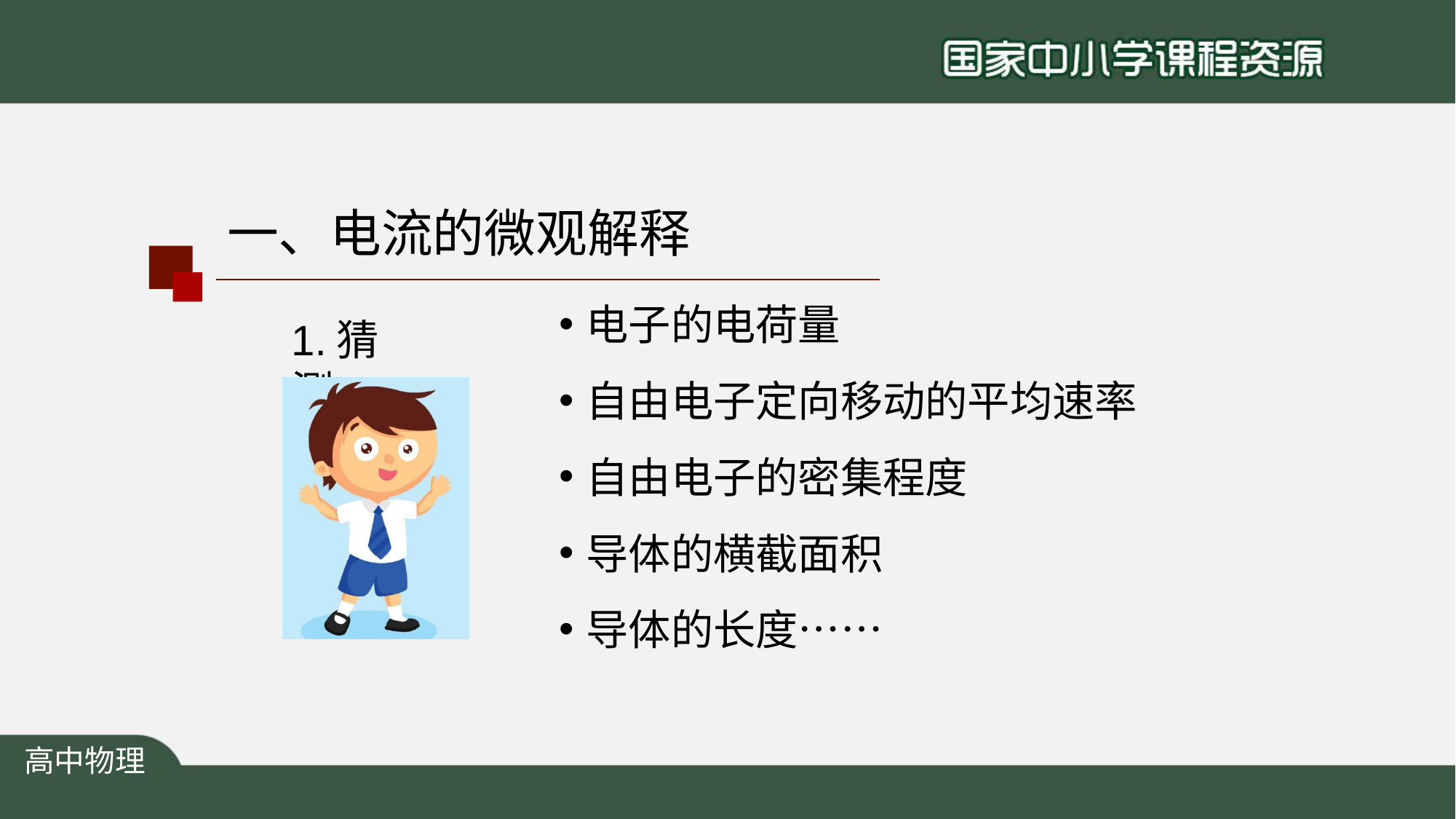

# 一、电流的微观解释

电子的电荷量
自由电子定向移动的平均速率
自由电子的密集程度
导体的横截面积
导体的长度……

1.猜测：

高中物理